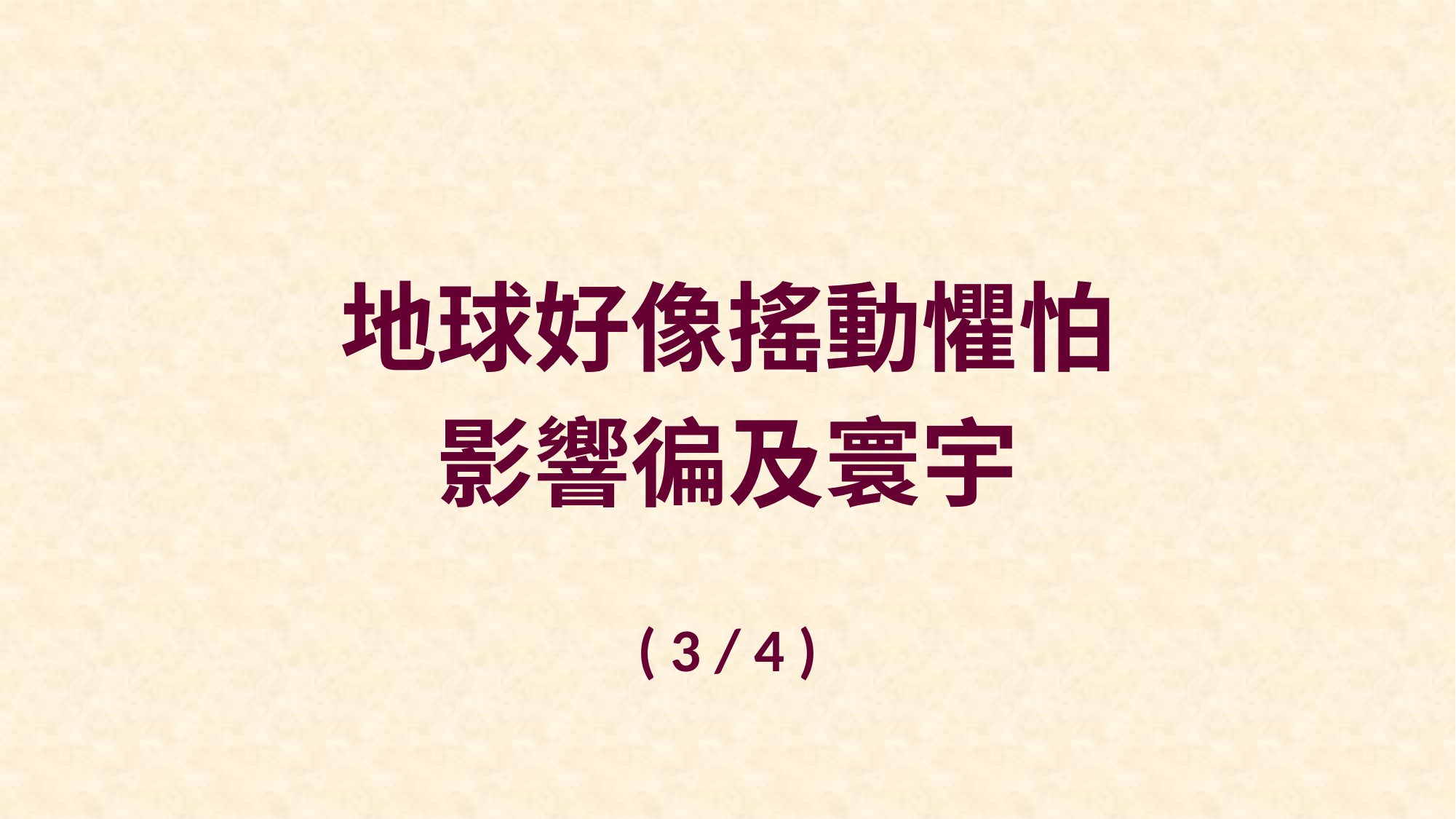

地球好像搖動懼怕
影響徧及寰宇
( 3 / 4 )